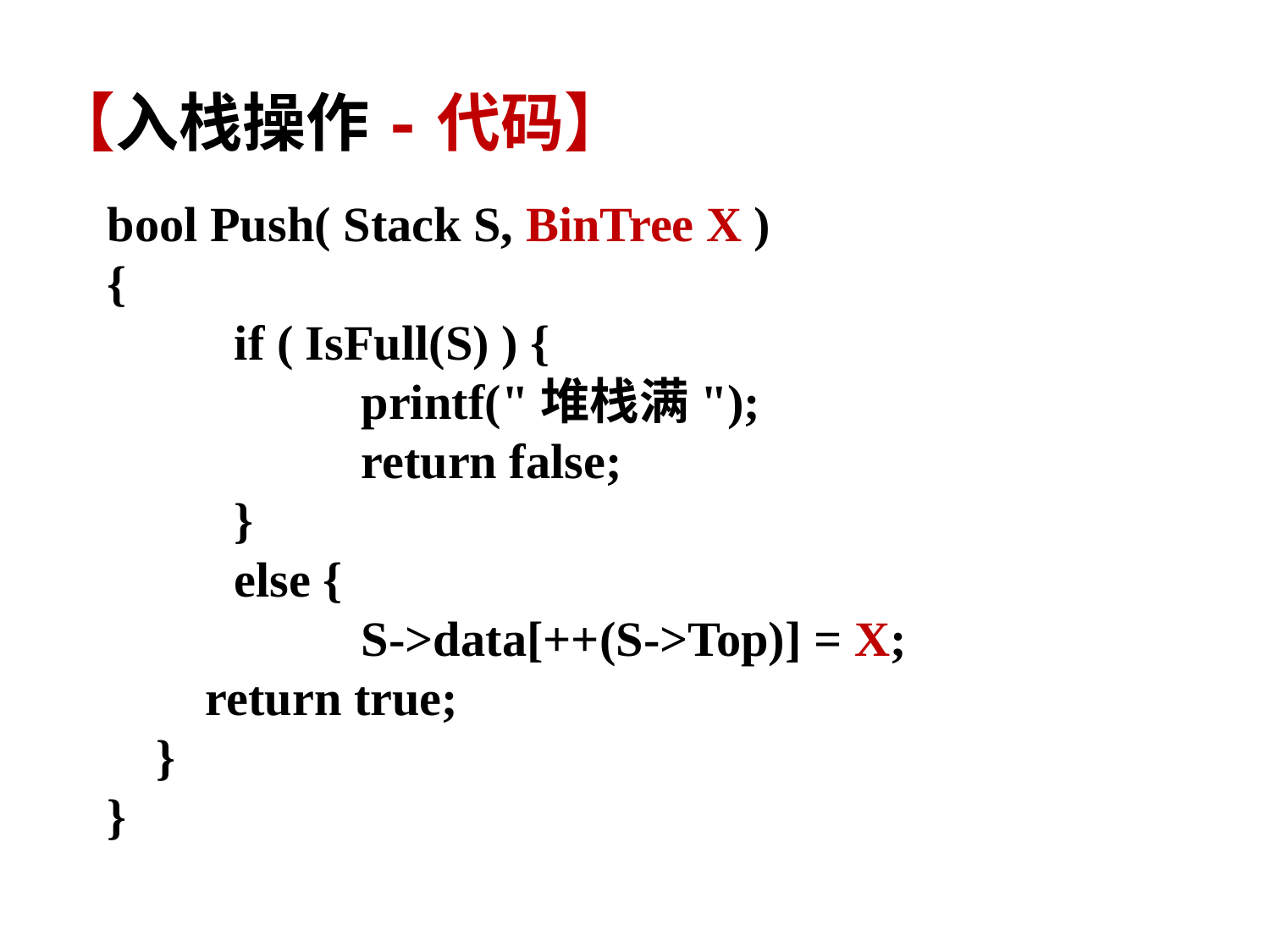

【入栈操作-代码】
bool Push( Stack S, BinTree X )
{
	if ( IsFull(S) ) {
		printf("堆栈满");
		return false;
	}
	else {
		S->data[++(S->Top)] = X;
        return true;
    }
}